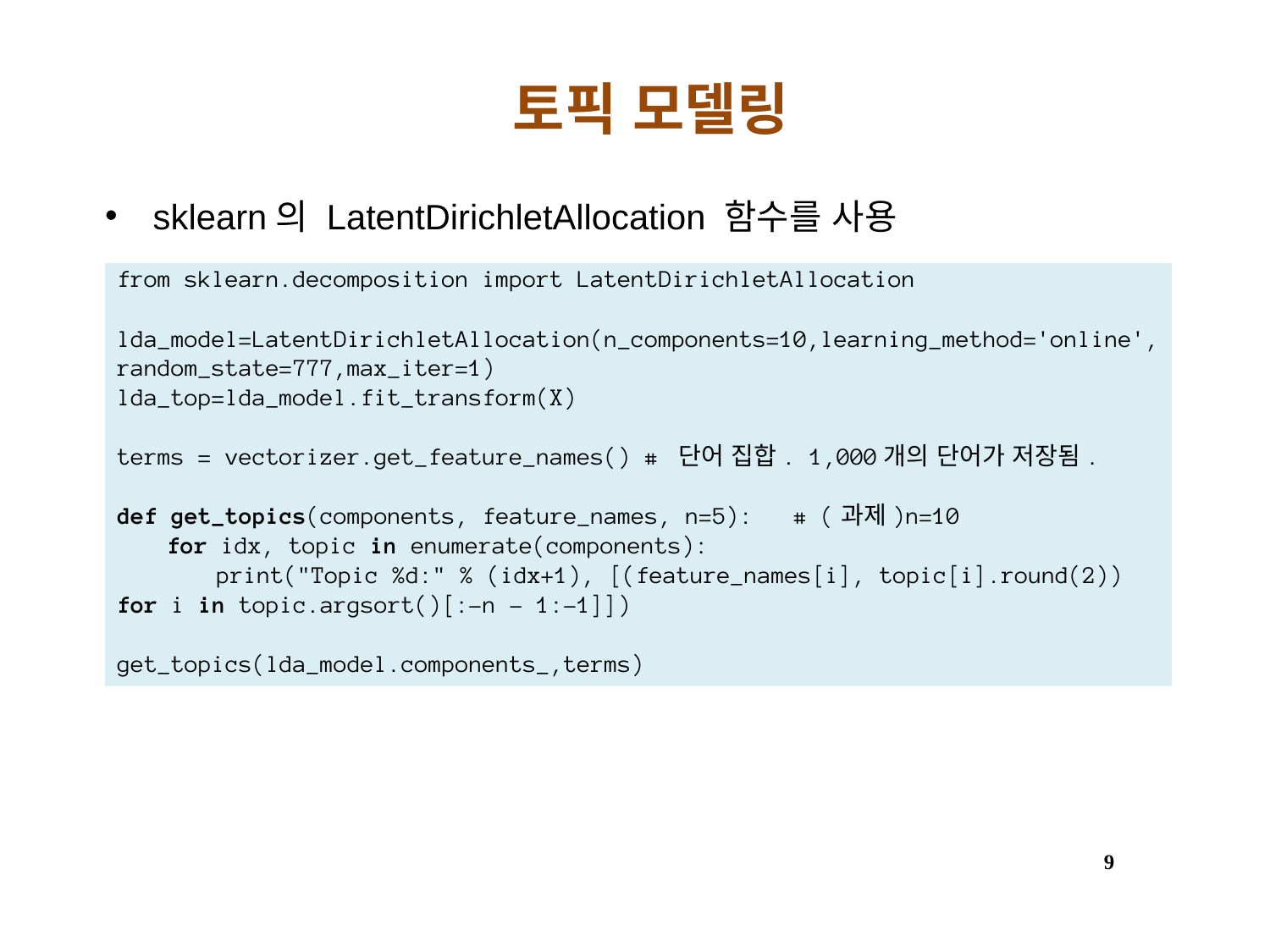

# 토픽 모델링
sklearn의 LatentDirichletAllocation 함수를 사용
from sklearn.decomposition import LatentDirichletAllocation

lda_model=LatentDirichletAllocation(n_components=10,learning_method='online',random_state=777,max_iter=1)
lda_top=lda_model.fit_transform(X)

terms = vectorizer.get_feature_names() # 단어 집합. 1,000개의 단어가 저장됨.

def get_topics(components, feature_names, n=5):   # (과제)n=10
	for idx, topic in enumerate(components):
		print("Topic %d:" % (idx+1), [(feature_names[i], topic[i].round(2)) for i in topic.argsort()[:-n - 1:-1]])

get_topics(lda_model.components_,terms)

9